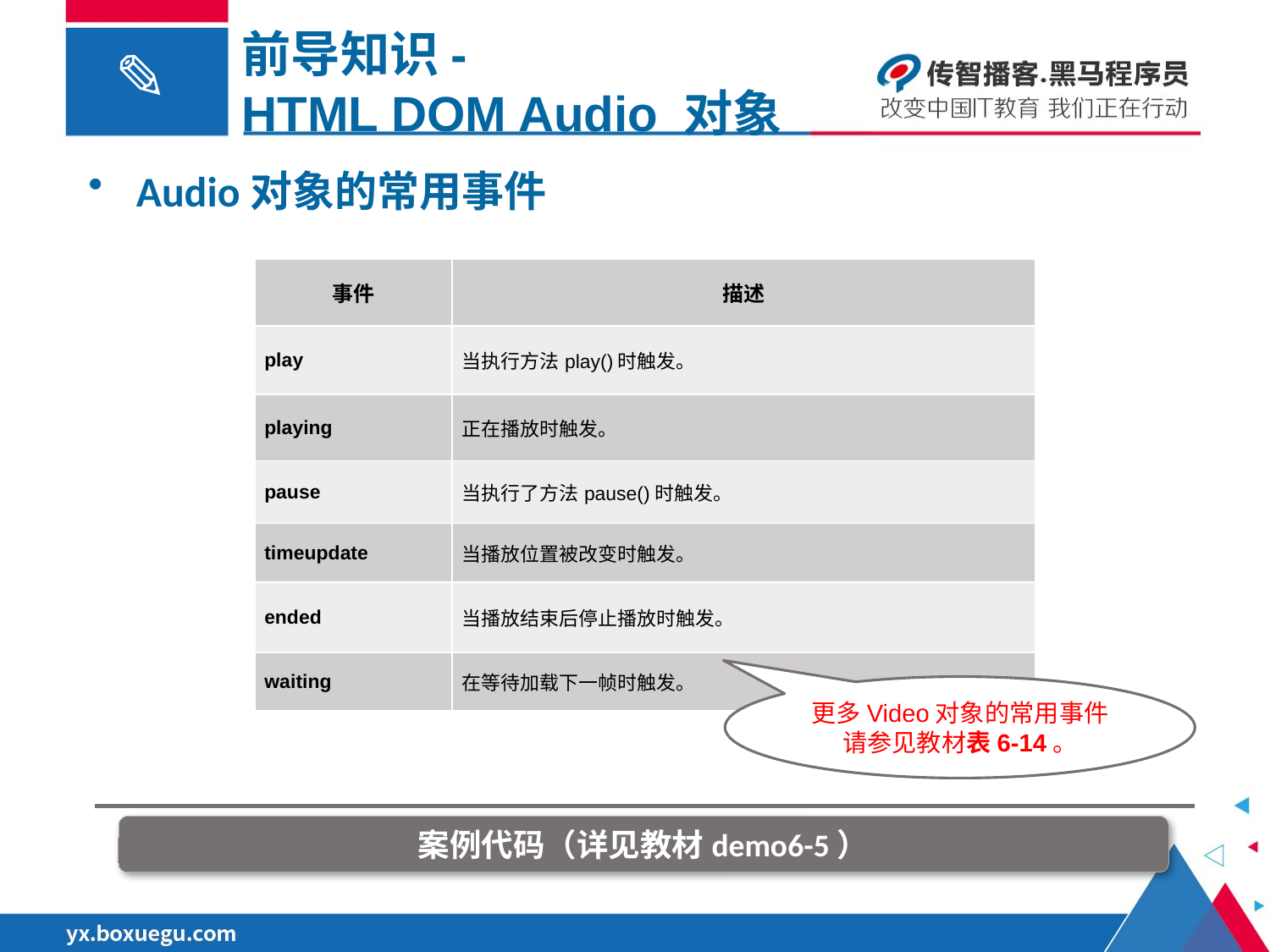

前导知识-
HTML DOM Audio 对象
Audio对象的常用事件
| 事件 | 描述 |
| --- | --- |
| play | 当执行方法play()时触发。 |
| playing | 正在播放时触发。 |
| pause | 当执行了方法pause()时触发。 |
| timeupdate | 当播放位置被改变时触发。 |
| ended | 当播放结束后停止播放时触发。 |
| waiting | 在等待加载下一帧时触发。 |
更多Video对象的常用事件请参见教材表6-14。
案例代码（详见教材demo6-5）